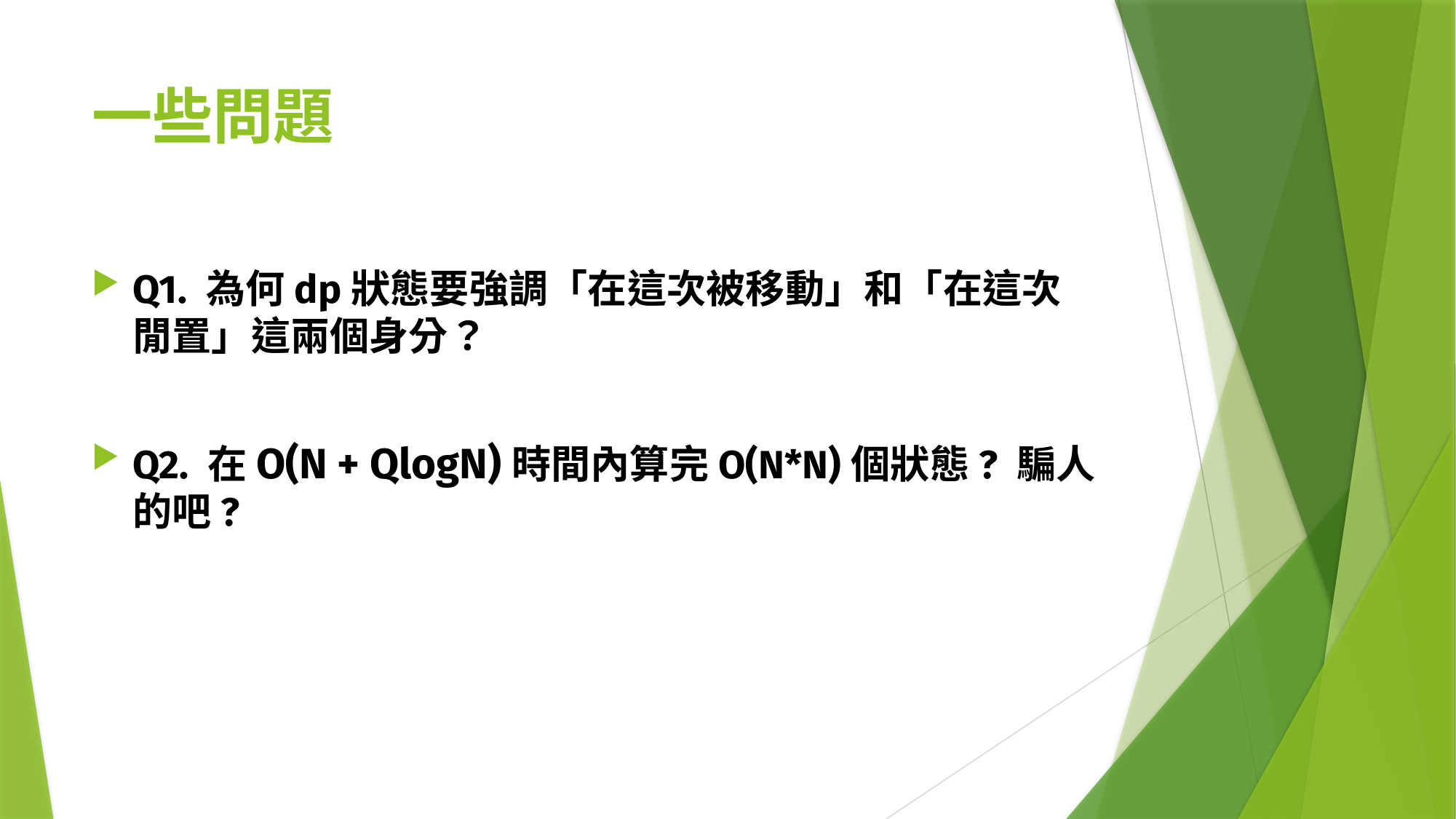

# 一些問題
Q1. 為何dp狀態要強調「在這次被移動」和「在這次閒置」這兩個身分？

Q2. 在O(N + QlogN)時間內算完O(N*N)個狀態? 騙人的吧?